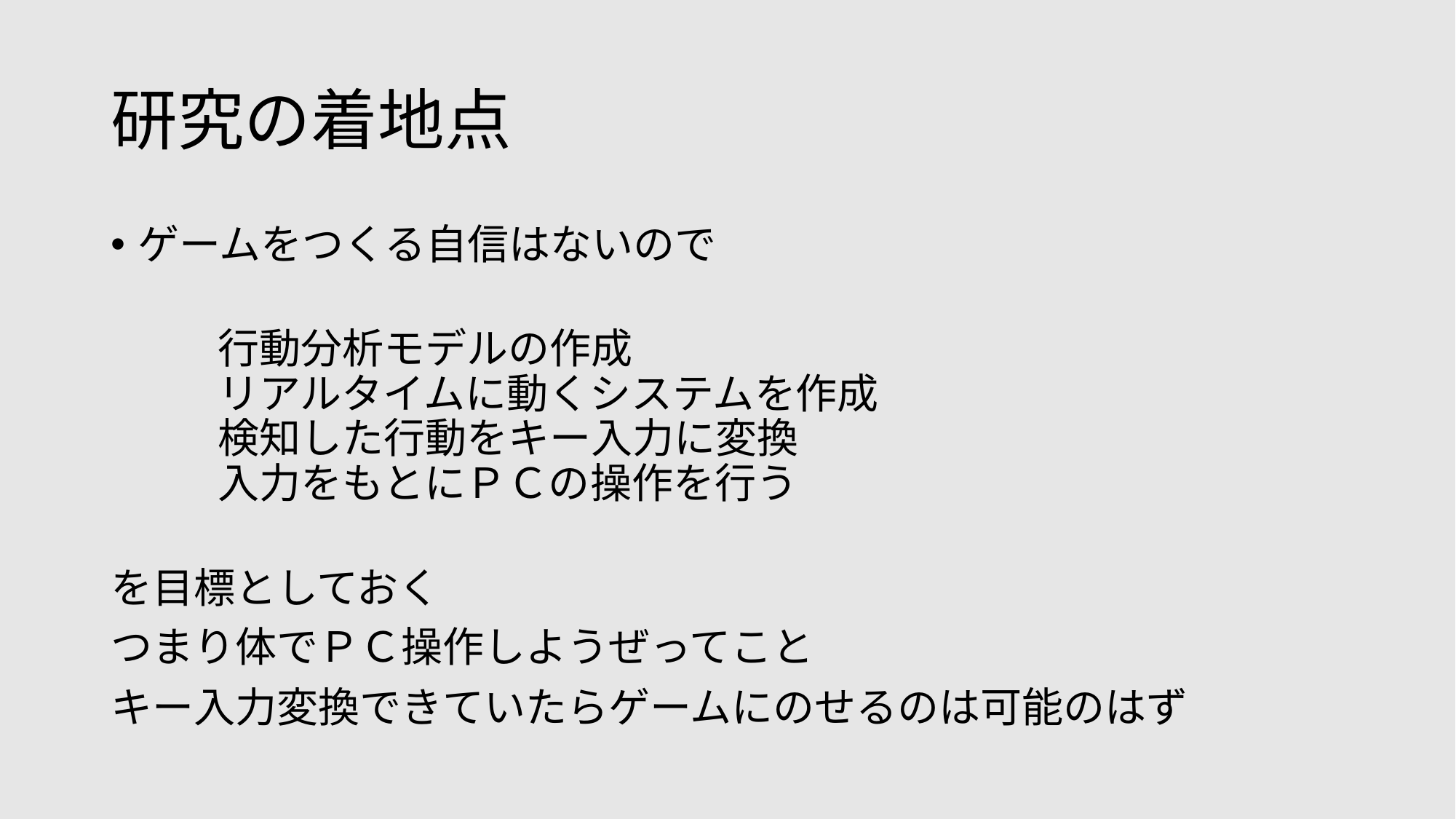

# 研究の着地点
ゲームをつくる自信はないので
	行動分析モデルの作成
	リアルタイムに動くシステムを作成
	検知した行動をキー入力に変換
	入力をもとにＰＣの操作を行う
を目標としておく
つまり体でＰＣ操作しようぜってこと
キー入力変換できていたらゲームにのせるのは可能のはず